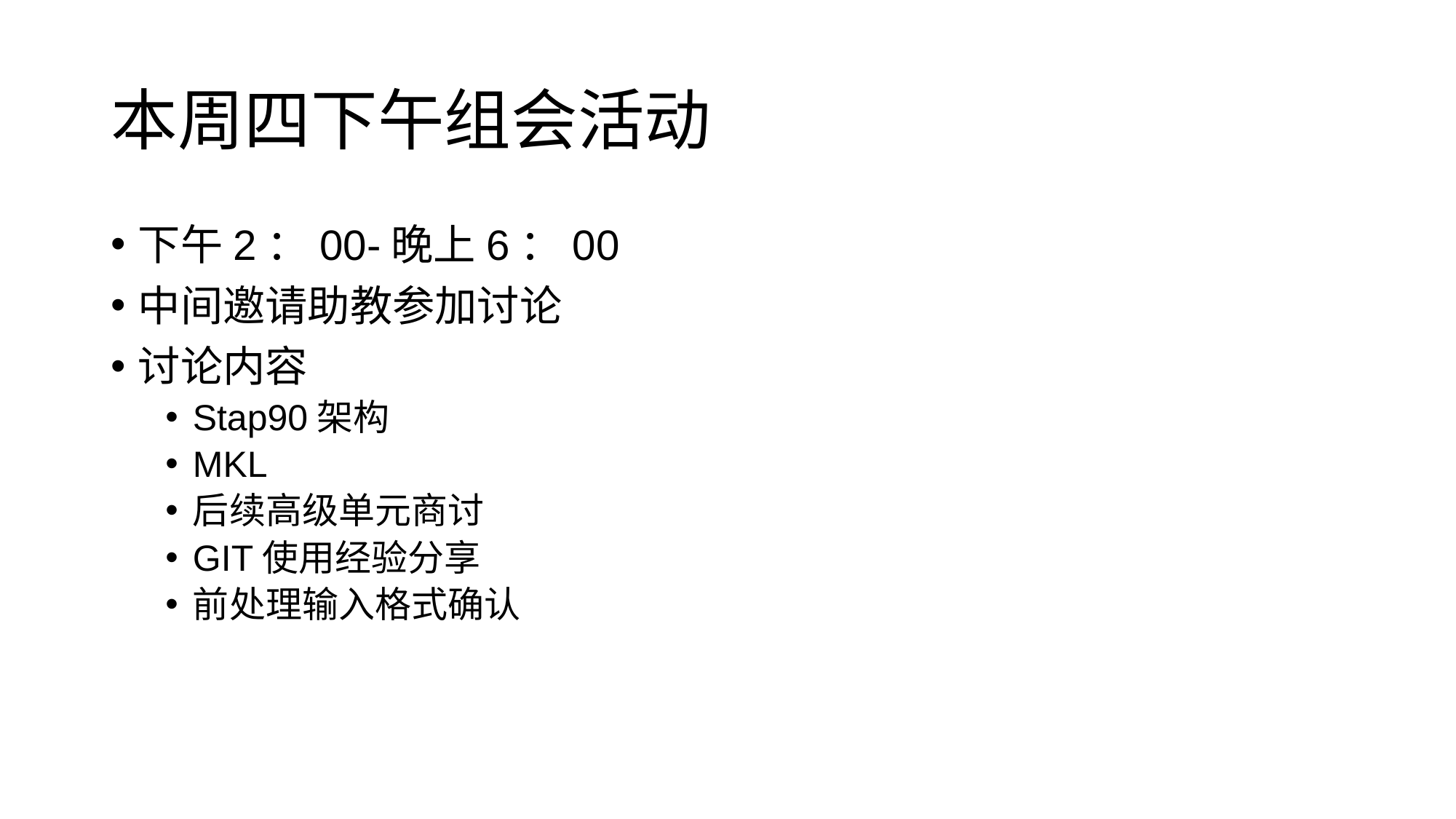

# 本周四下午组会活动
下午2：00-晚上6：00
中间邀请助教参加讨论
讨论内容
Stap90架构
MKL
后续高级单元商讨
GIT使用经验分享
前处理输入格式确认